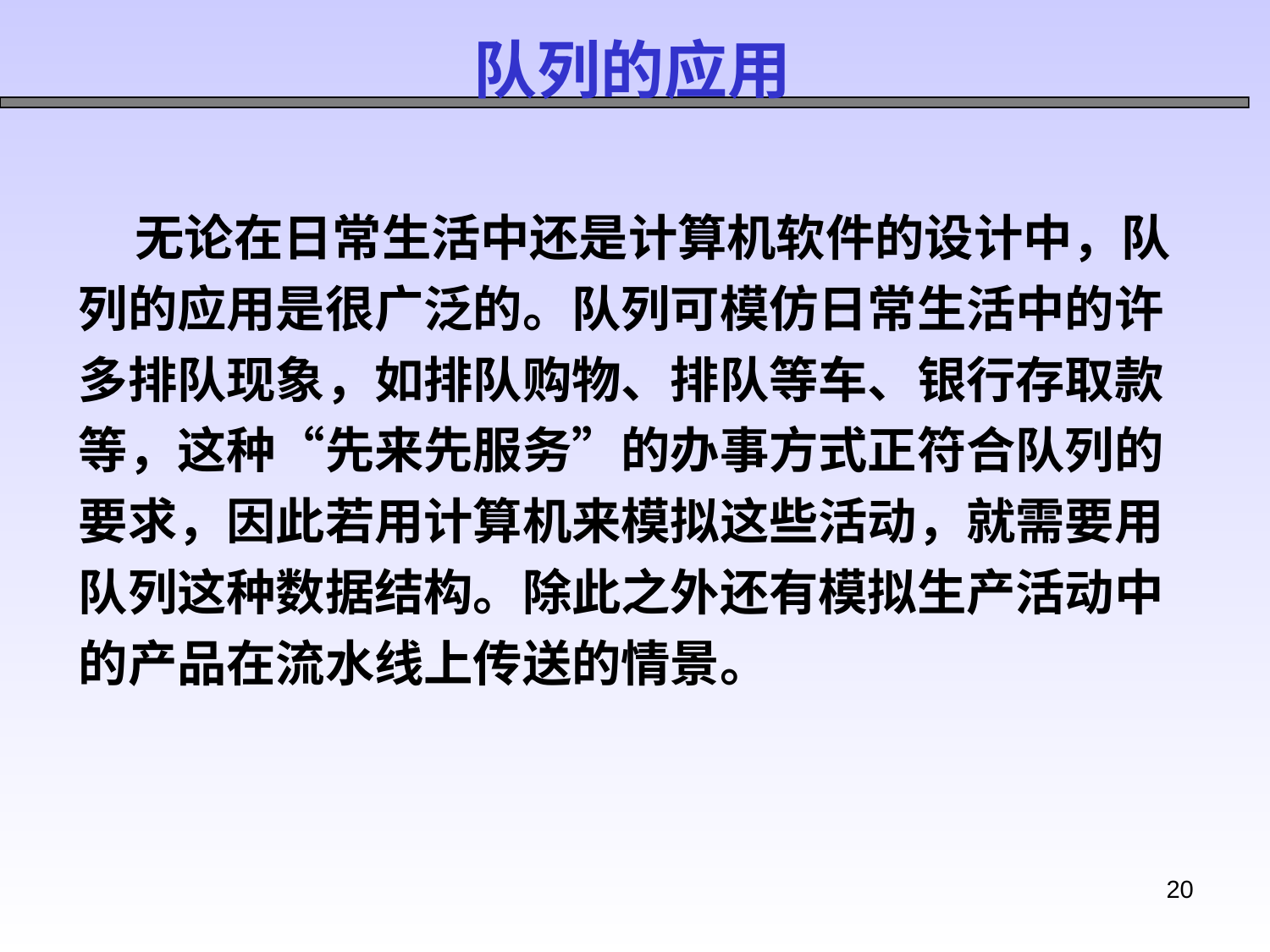

# 队列的应用
    无论在日常生活中还是计算机软件的设计中，队列的应用是很广泛的。队列可模仿日常生活中的许多排队现象，如排队购物、排队等车、银行存取款等，这种“先来先服务”的办事方式正符合队列的要求，因此若用计算机来模拟这些活动，就需要用队列这种数据结构。除此之外还有模拟生产活动中的产品在流水线上传送的情景。
20